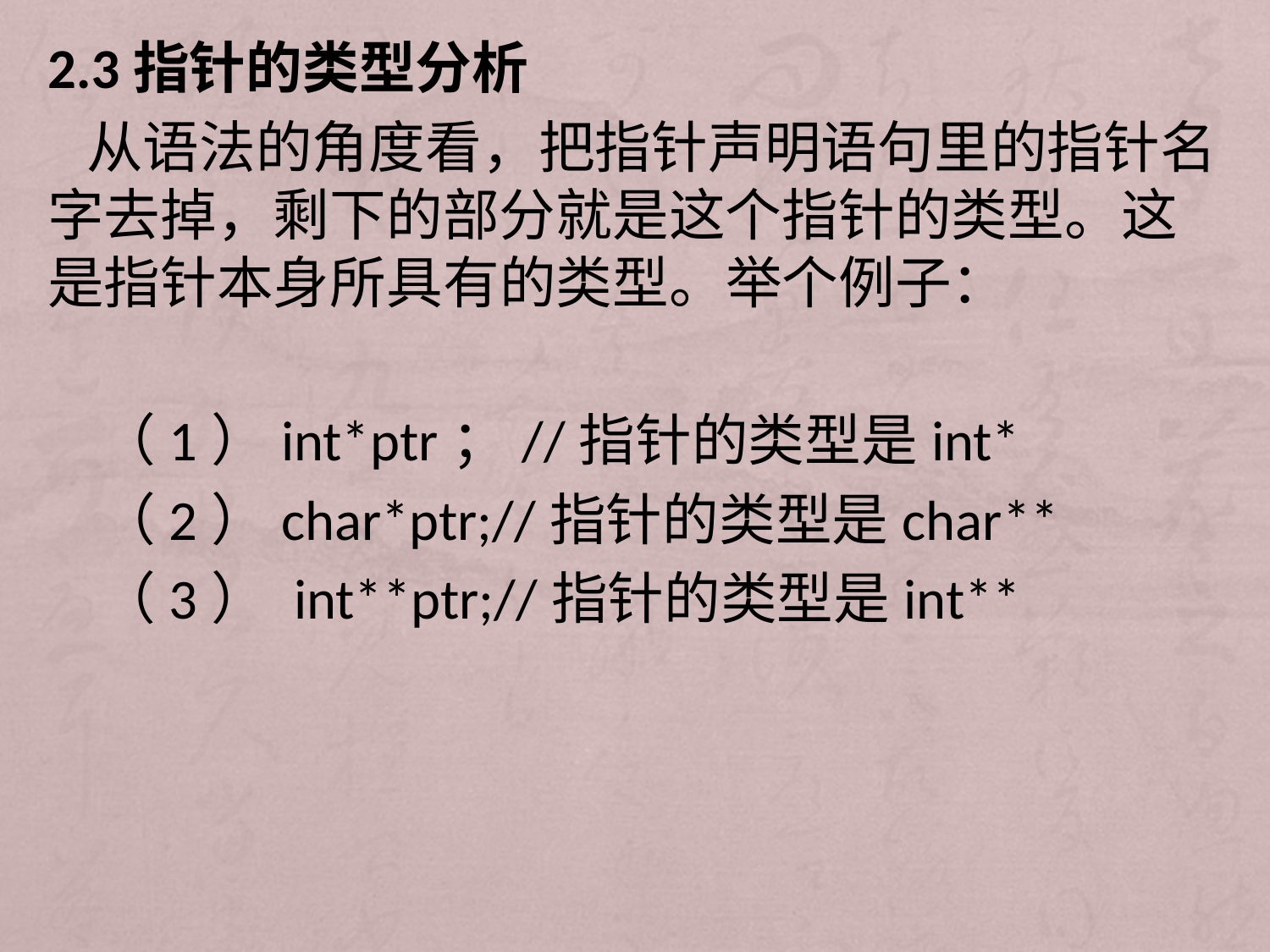

2.3指针的类型分析
  从语法的角度看，把指针声明语句里的指针名字去掉，剩下的部分就是这个指针的类型。这是指针本身所具有的类型。举个例子：

   （1）int*ptr；//指针的类型是int*
   （2）char*ptr;//指针的类型是char**
   （3） int**ptr;//指针的类型是int**